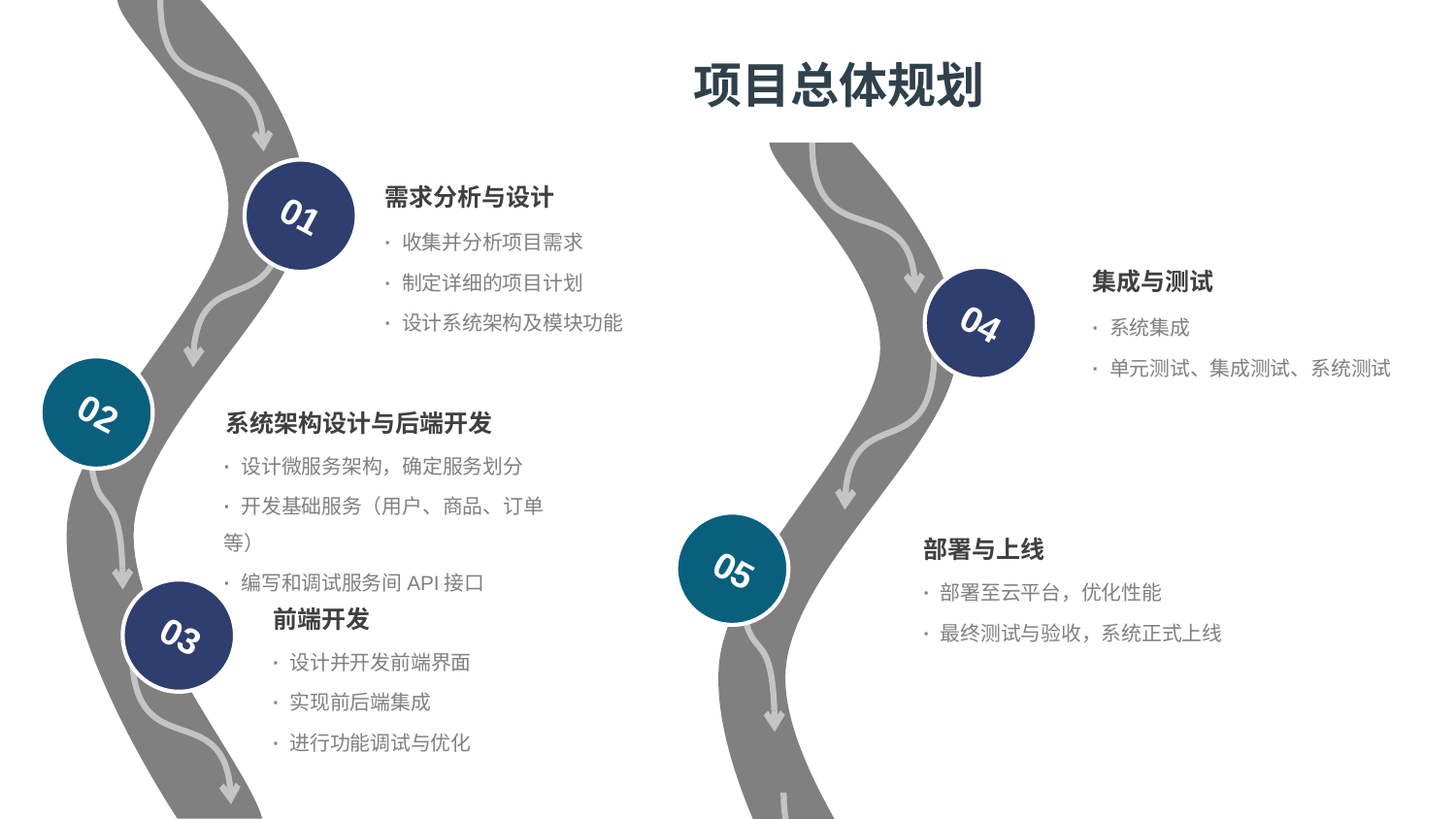

项目总体规划

需求分析与设计
01
· 收集并分析项目需求
· 制定详细的项目计划
· 设计系统架构及模块功能
集成与测试

· 系统集成
· 单元测试、集成测试、系统测试
04

系统架构设计与后端开发
02
· 设计微服务架构，确定服务划分
· 开发基础服务（用户、商品、订单等）
· 编写和调试服务间API接口
部署与上线

05
· 部署至云平台，优化性能
· 最终测试与验收，系统正式上线

前端开发
03
· 设计并开发前端界面
· 实现前后端集成
· 进行功能调试与优化